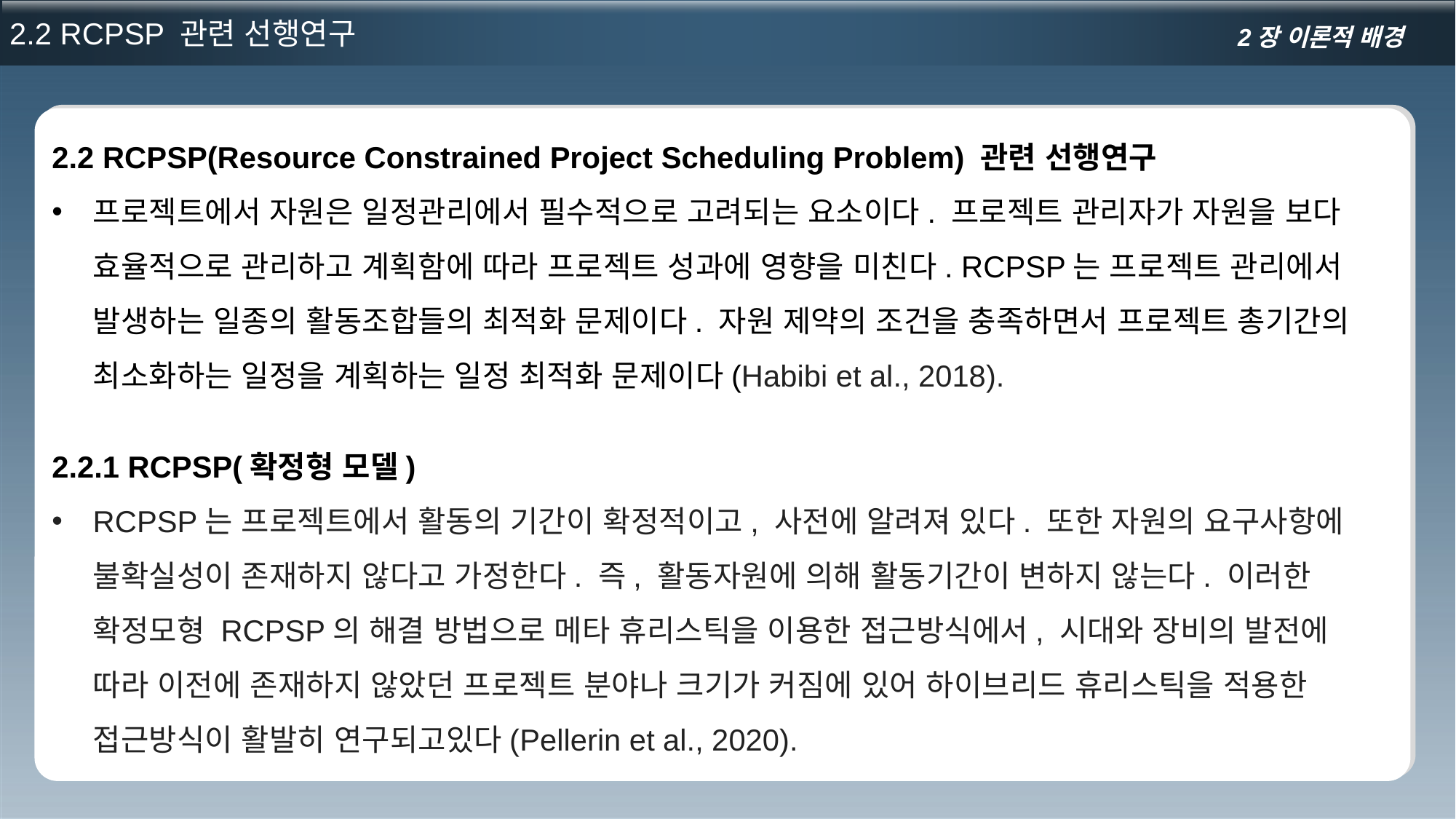

2.2 RCPSP 관련 선행연구
2장 이론적 배경
2.2 RCPSP(Resource Constrained Project Scheduling Problem) 관련 선행연구
프로젝트에서 자원은 일정관리에서 필수적으로 고려되는 요소이다. 프로젝트 관리자가 자원을 보다 효율적으로 관리하고 계획함에 따라 프로젝트 성과에 영향을 미친다. RCPSP는 프로젝트 관리에서 발생하는 일종의 활동조합들의 최적화 문제이다. 자원 제약의 조건을 충족하면서 프로젝트 총기간의 최소화하는 일정을 계획하는 일정 최적화 문제이다(Habibi et al., 2018).

2.2.1 RCPSP(확정형 모델)
RCPSP는 프로젝트에서 활동의 기간이 확정적이고, 사전에 알려져 있다. 또한 자원의 요구사항에 불확실성이 존재하지 않다고 가정한다. 즉, 활동자원에 의해 활동기간이 변하지 않는다. 이러한 확정모형 RCPSP의 해결 방법으로 메타 휴리스틱을 이용한 접근방식에서, 시대와 장비의 발전에 따라 이전에 존재하지 않았던 프로젝트 분야나 크기가 커짐에 있어 하이브리드 휴리스틱을 적용한 접근방식이 활발히 연구되고있다(Pellerin et al., 2020).